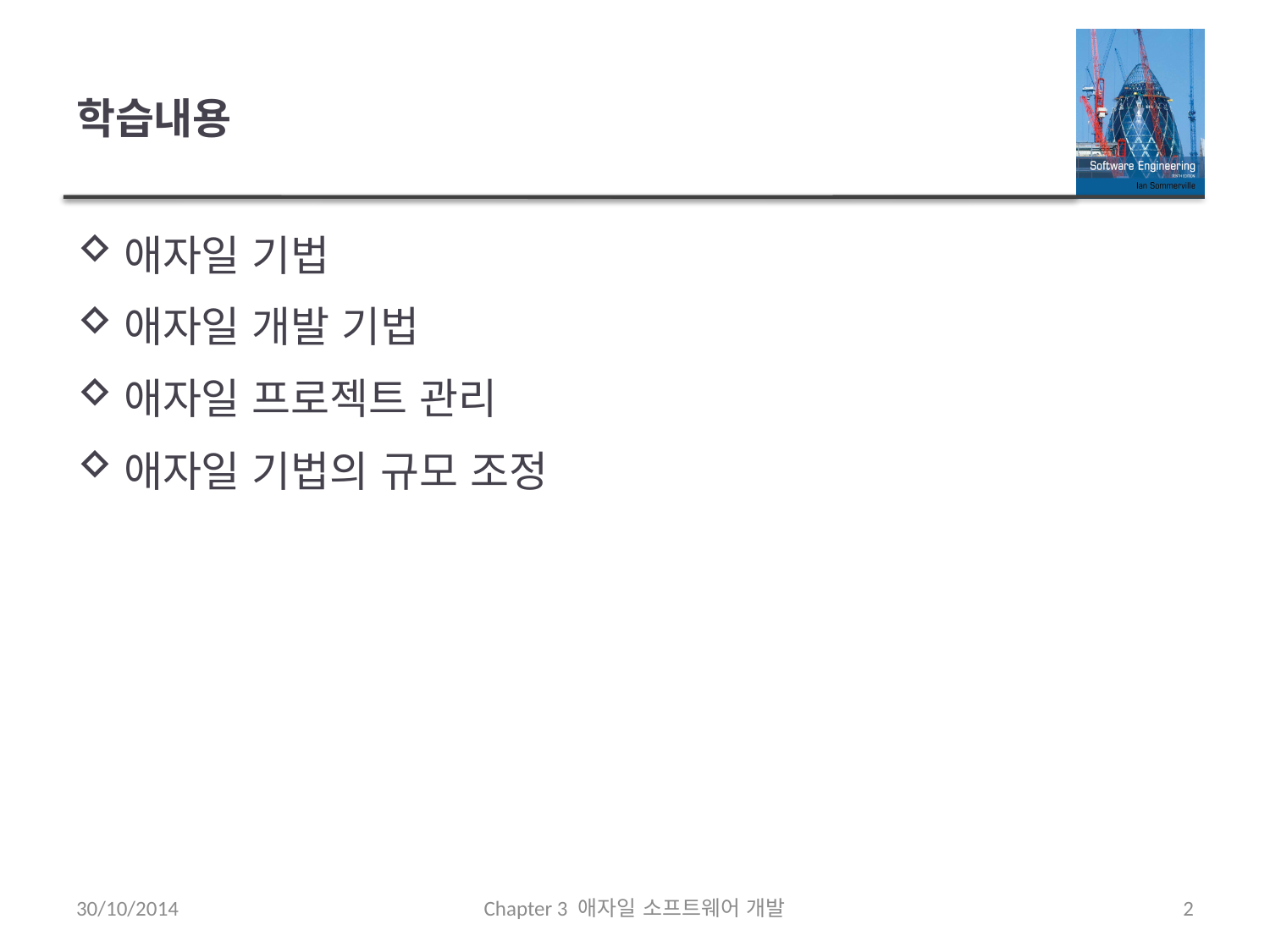

# 학습내용
애자일 기법
애자일 개발 기법
애자일 프로젝트 관리
애자일 기법의 규모 조정
30/10/2014
Chapter 3 애자일 소프트웨어 개발
2